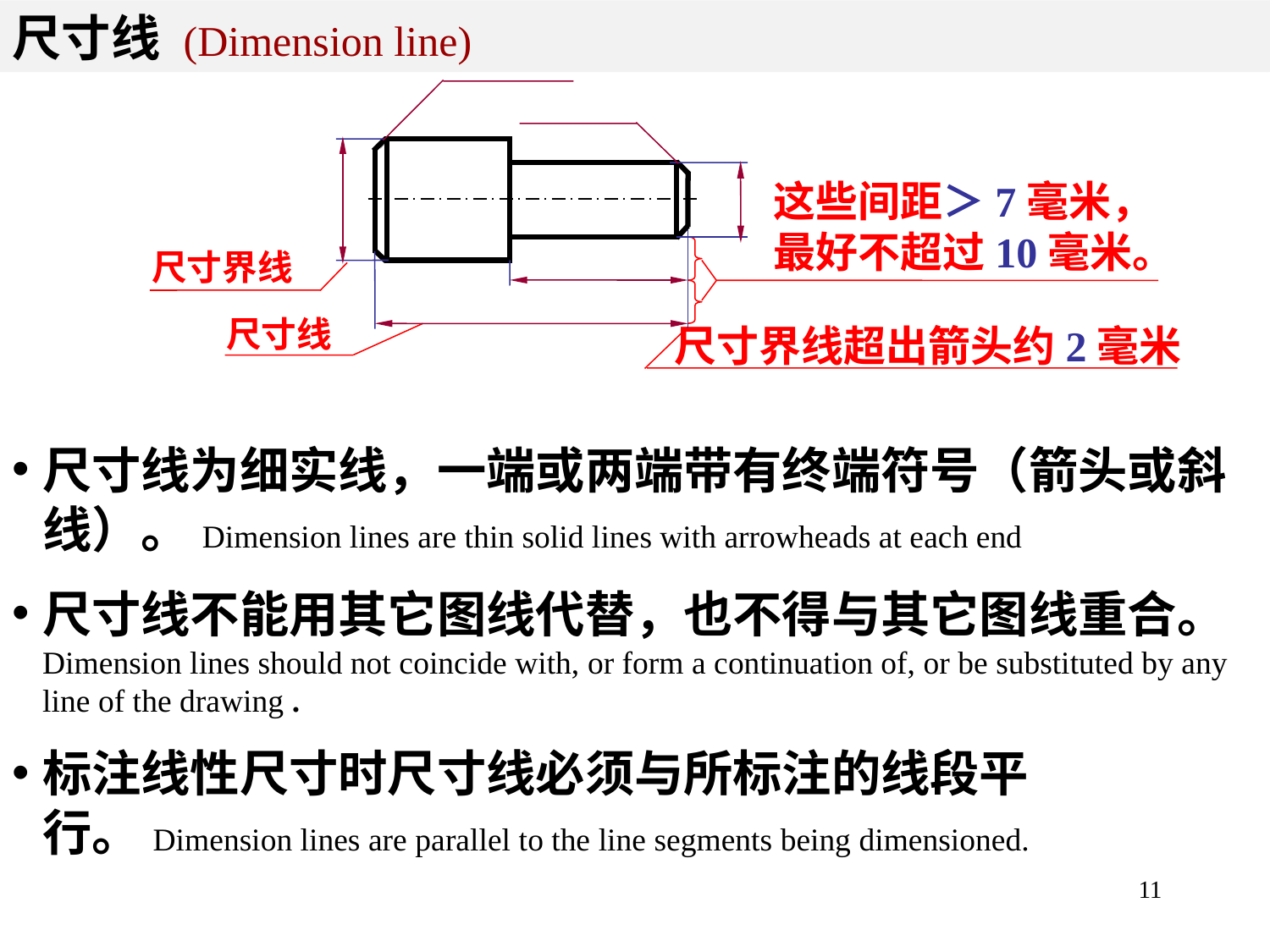

尺寸线 (Dimension line)

这些间距＞7毫米，
最好不超过10毫米。

尺寸界线

尺寸线

尺寸界线超出箭头约2毫米

尺寸线为细实线，一端或两端带有终端符号（箭头或斜线）。Dimension lines are thin solid lines with arrowheads at each end
尺寸线不能用其它图线代替，也不得与其它图线重合。Dimension lines should not coincide with, or form a continuation of, or be substituted by any line of the drawing .
标注线性尺寸时尺寸线必须与所标注的线段平行。Dimension lines are parallel to the line segments being dimensioned.
11